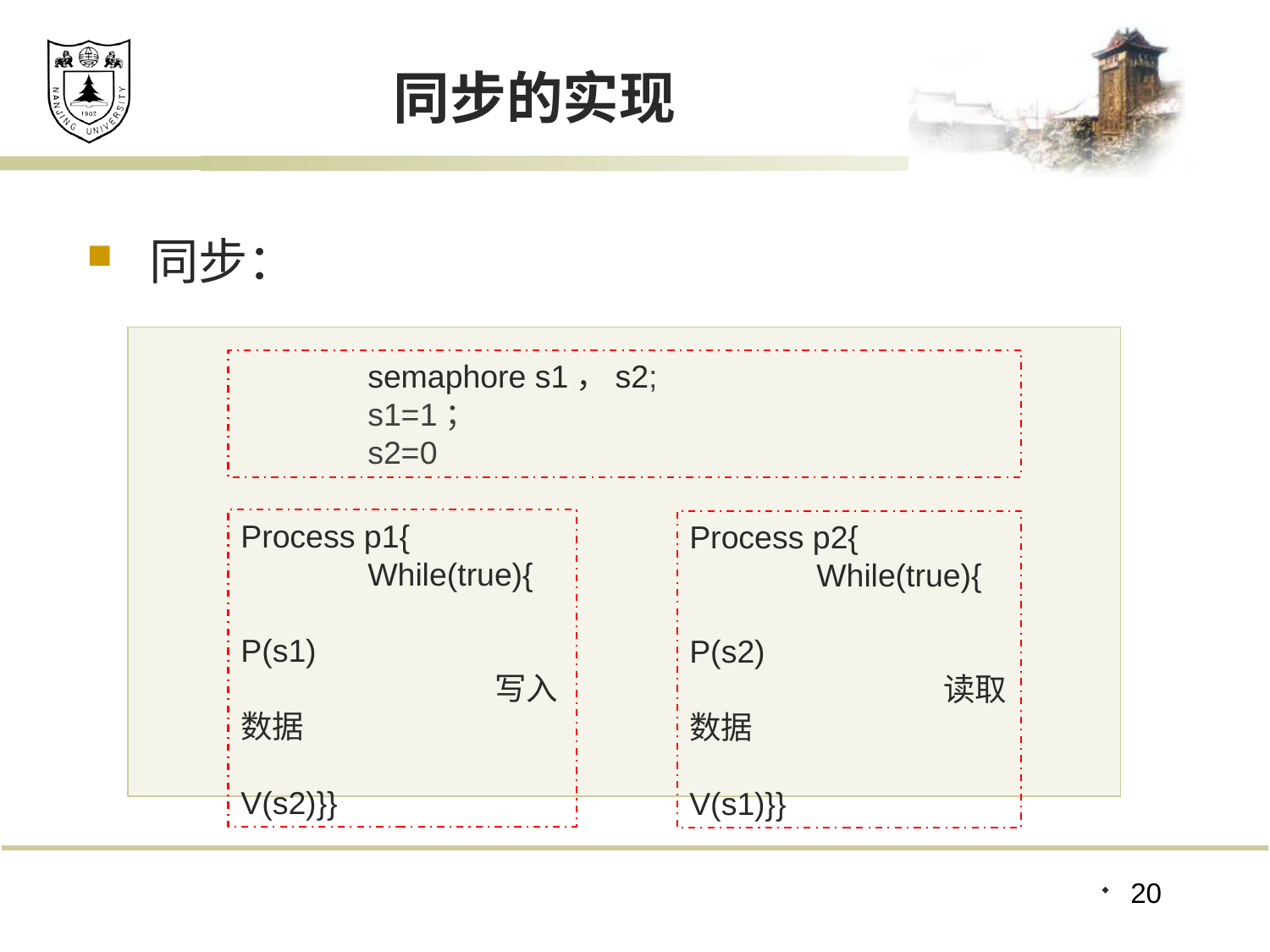

# 同步的实现
同步：

	semaphore s1，s2;
	s1=1；
	s2=0
Process p1{
	While(true){
		P(s1)
		写入数据
		V(s2)}}
Process p2{
	While(true){
		P(s2)
		读取数据
		V(s1)}}
20